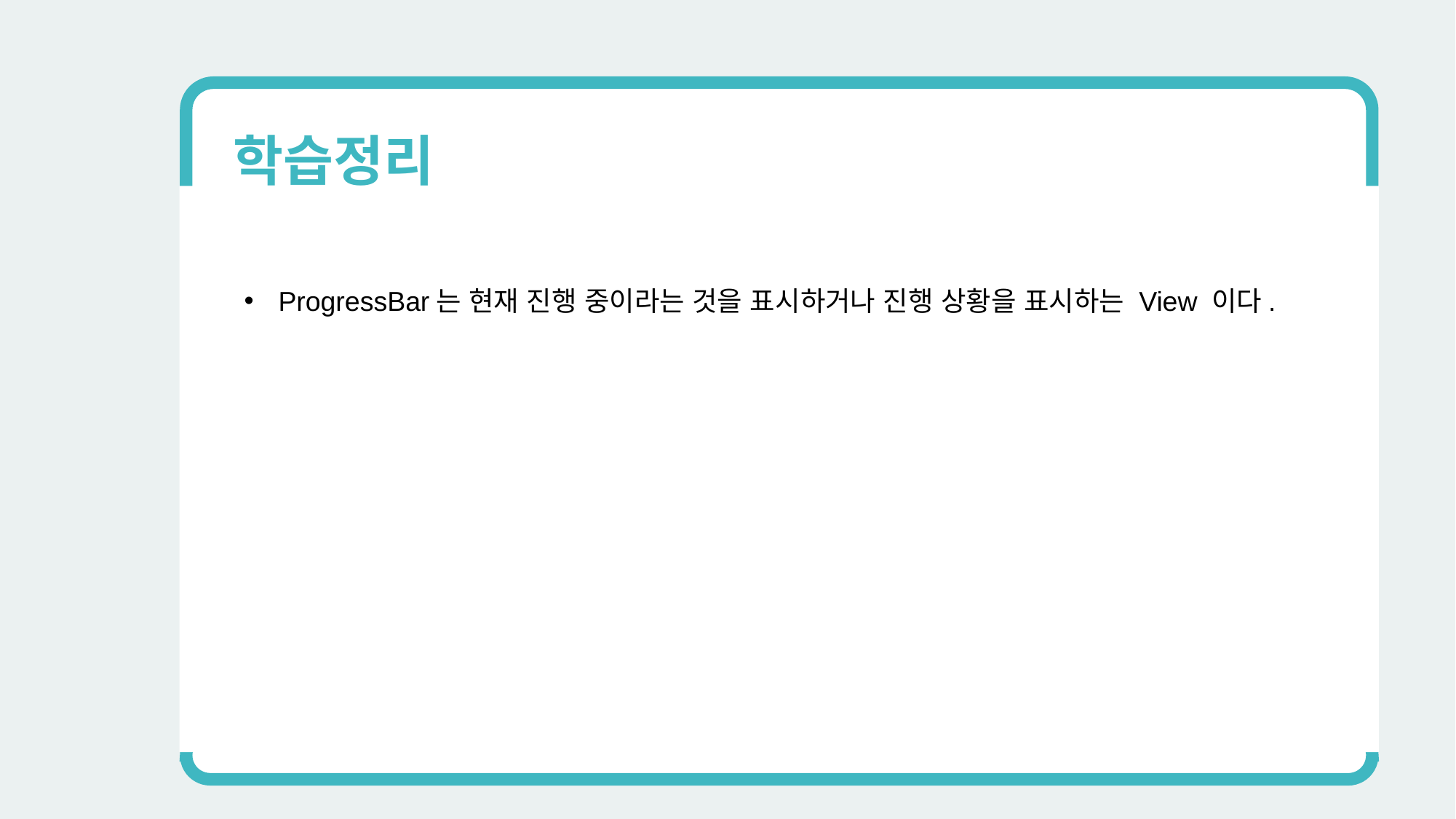

학습정리

ProgressBar는 현재 진행 중이라는 것을 표시하거나 진행 상황을 표시하는 View 이다.